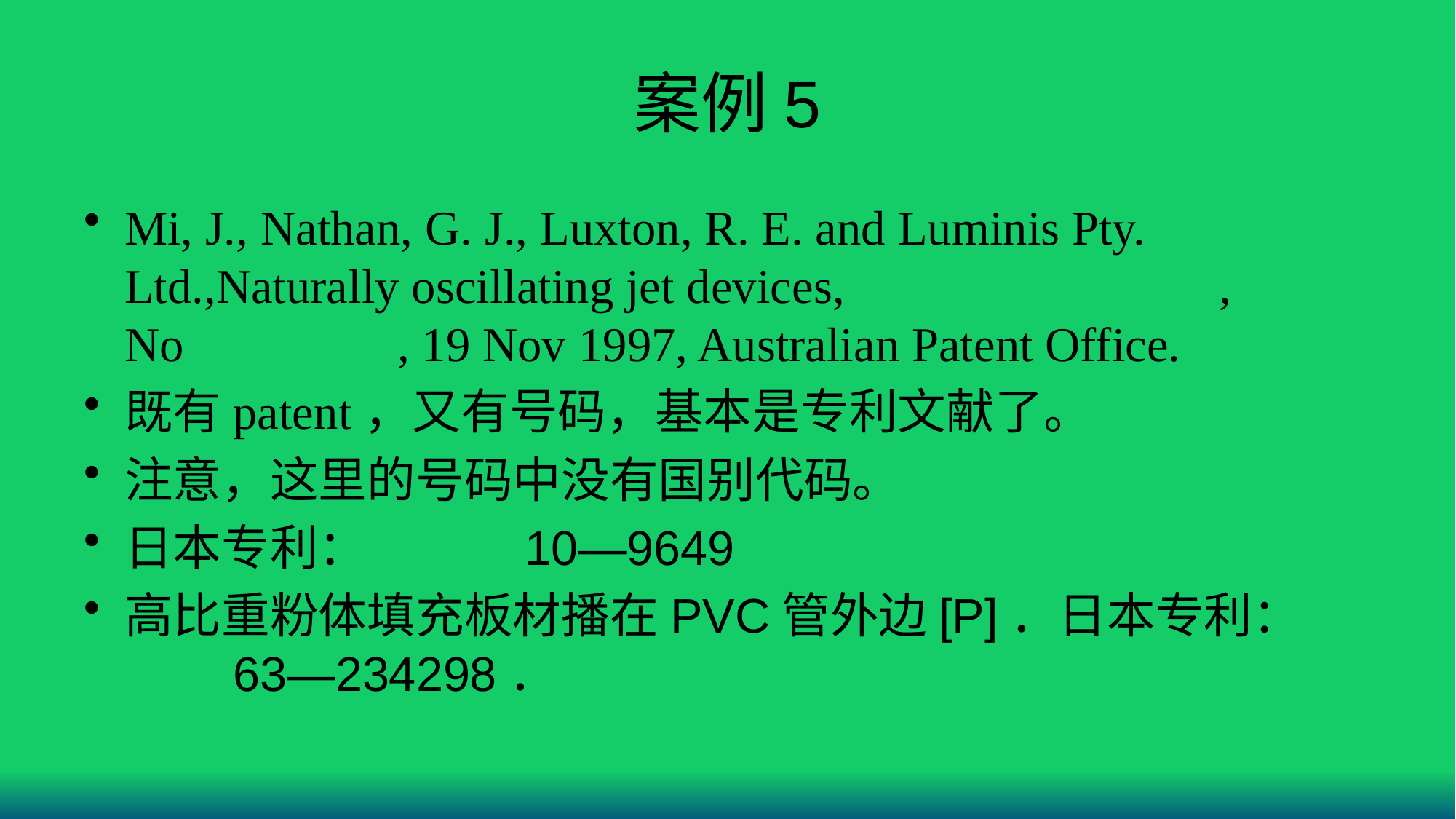

# 案例5
Mi, J., Nathan, G. J., Luxton, R. E. and Luminis Pty. Ltd.,Naturally oscillating jet devices, Patent Application, NoPP0421/97, 19 Nov 1997, Australian Patent Office.
既有patent，又有号码，基本是专利文献了。
注意，这里的号码中没有国别代码。
日本专利：特开平10—9649
高比重粉体填充板材播在PVC管外边[P]．日本专利：特开昭63—234298．